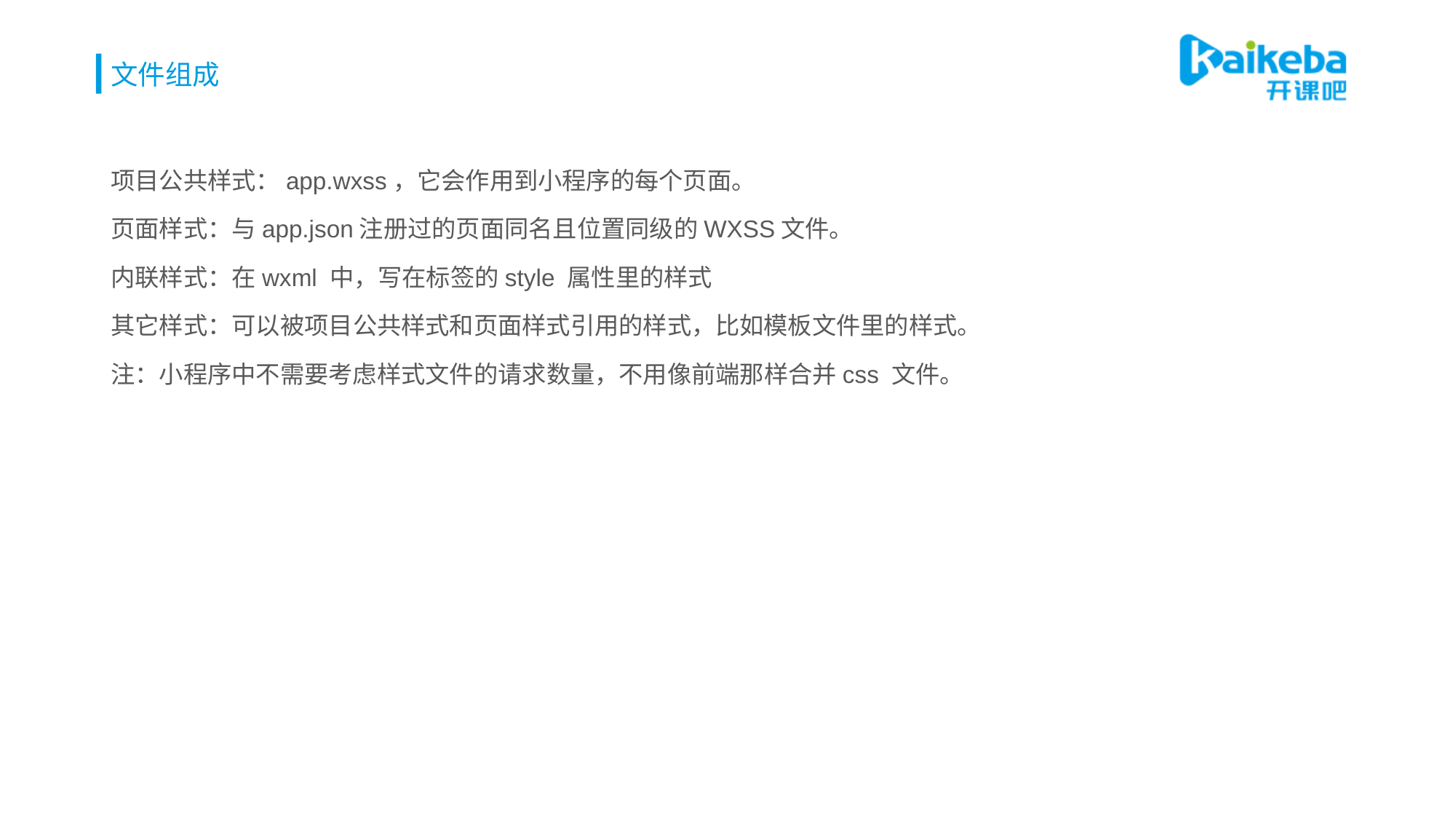

# 文件组成
项目公共样式：app.wxss，它会作用到小程序的每个页面。
页面样式：与app.json注册过的页面同名且位置同级的WXSS文件。
内联样式：在wxml 中，写在标签的style 属性里的样式
其它样式：可以被项目公共样式和页面样式引用的样式，比如模板文件里的样式。
注：小程序中不需要考虑样式文件的请求数量，不用像前端那样合并css 文件。